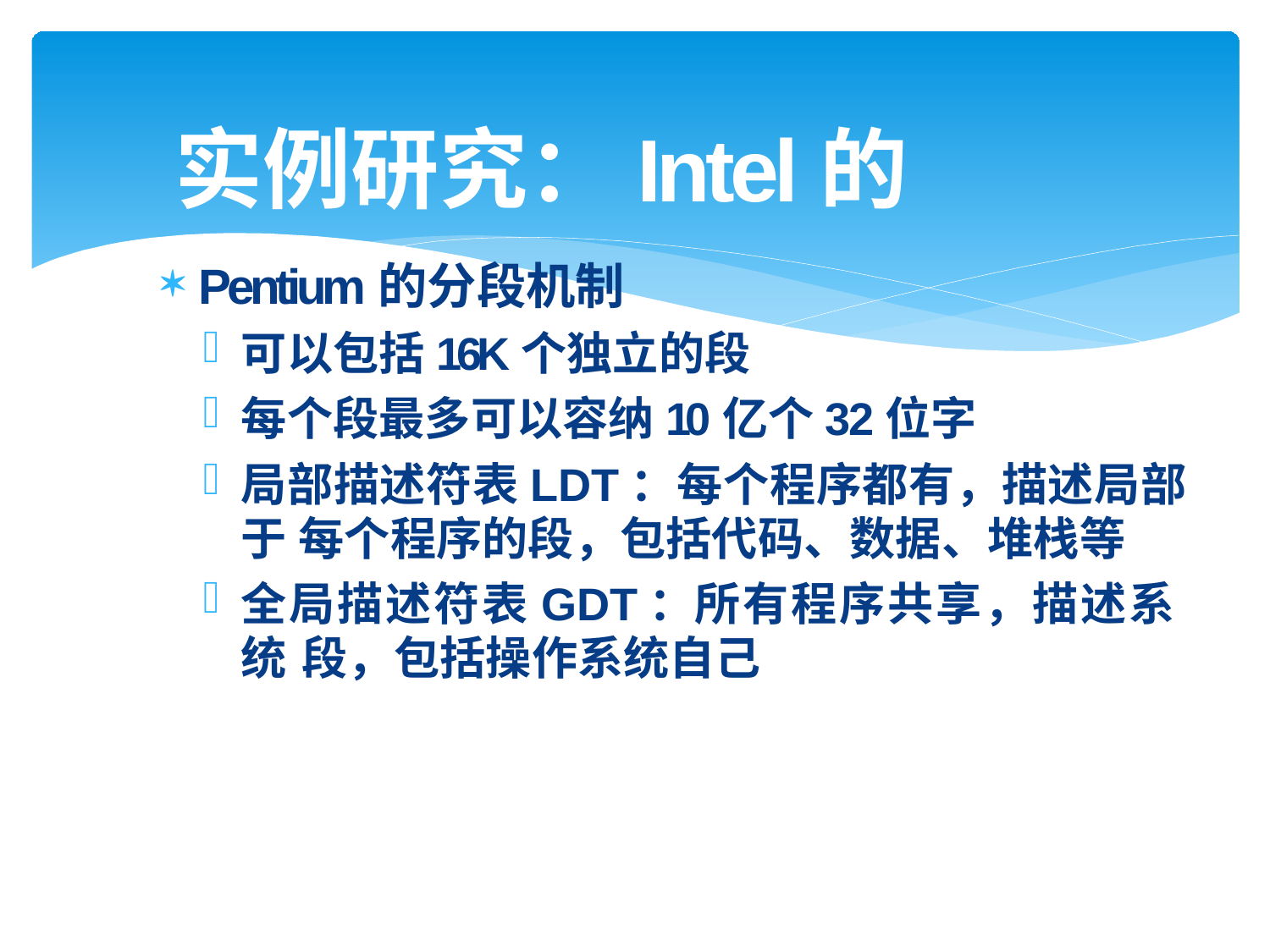

# 实例研究：Intel的Pentium
Pentium的分段机制
可以包括16K个独立的段
每个段最多可以容纳10亿个32位字
局部描述符表LDT：每个程序都有，描述局部于 每个程序的段，包括代码、数据、堆栈等
全局描述符表GDT：所有程序共享，描述系统 段，包括操作系统自己